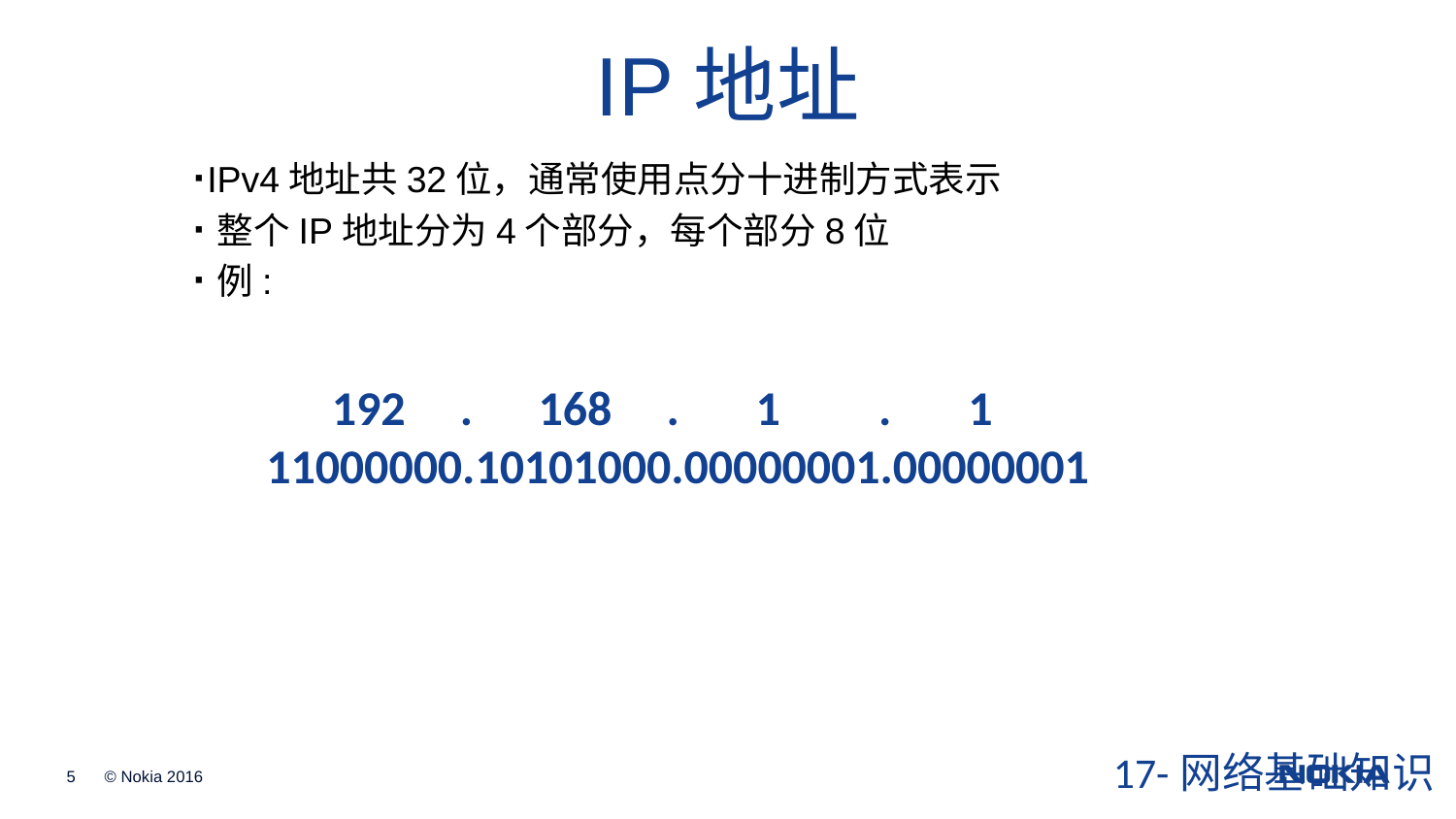

# IP地址
·IPv4地址共32位，通常使用点分十进制方式表示
·整个IP地址分为4个部分，每个部分8位
·例:

      192     .      168     .       1         .       1
11000000.10101000.00000001.00000001
17-网络基础知识